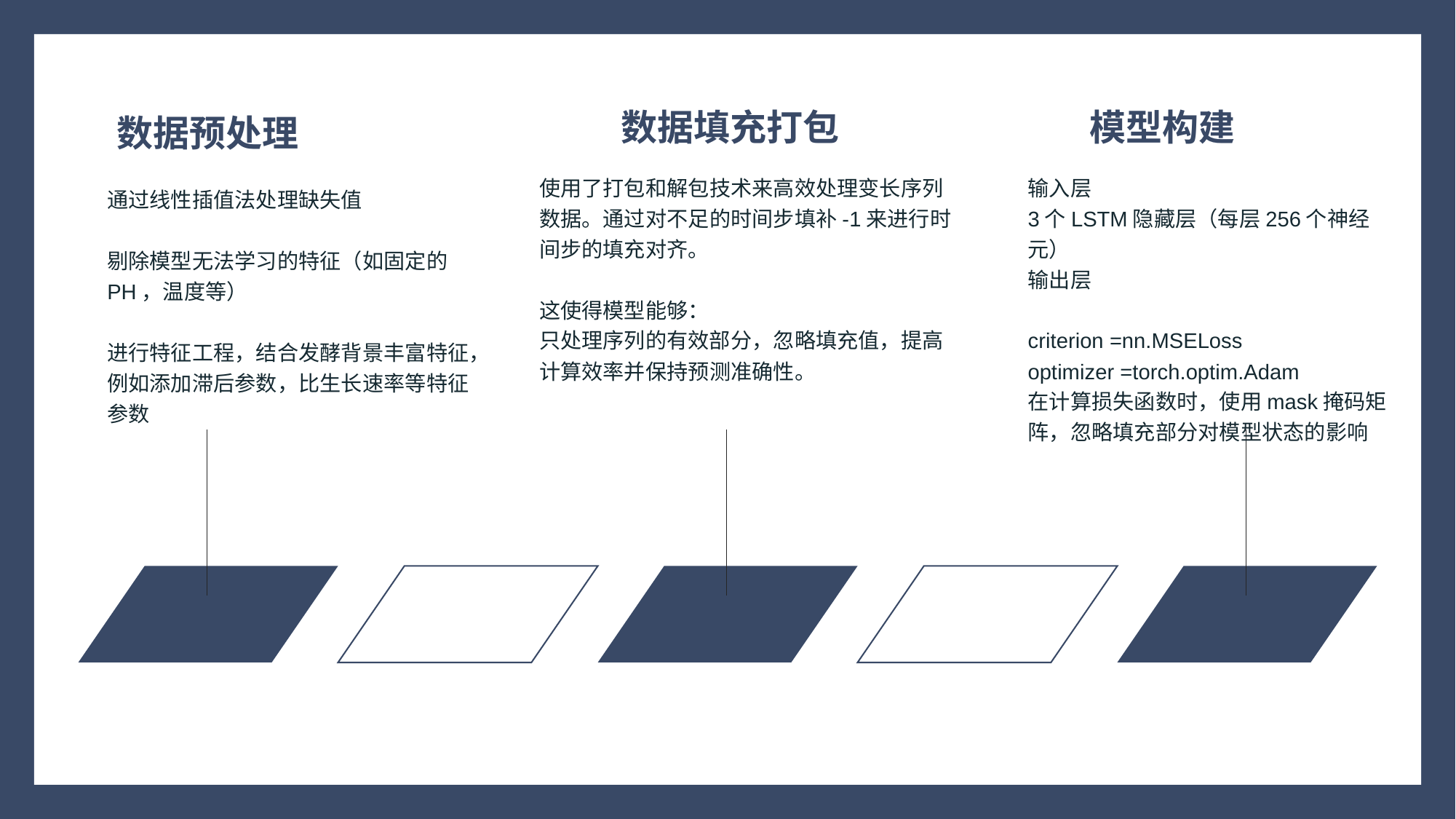

数据填充打包
模型构建
数据预处理
使用了打包和解包技术来高效处理变长序列数据。通过对不足的时间步填补-1来进行时间步的填充对齐。

这使得模型能够：
只处理序列的有效部分，忽略填充值，提高计算效率并保持预测准确性。
输入层
3个LSTM隐藏层（每层256个神经元）
输出层

criterion =nn.MSELoss
optimizer =torch.optim.Adam
在计算损失函数时，使用mask掩码矩阵，忽略填充部分对模型状态的影响
通过线性插值法处理缺失值

剔除模型无法学习的特征（如固定的PH，温度等）

进行特征工程，结合发酵背景丰富特征，例如添加滞后参数，比生长速率等特征参数